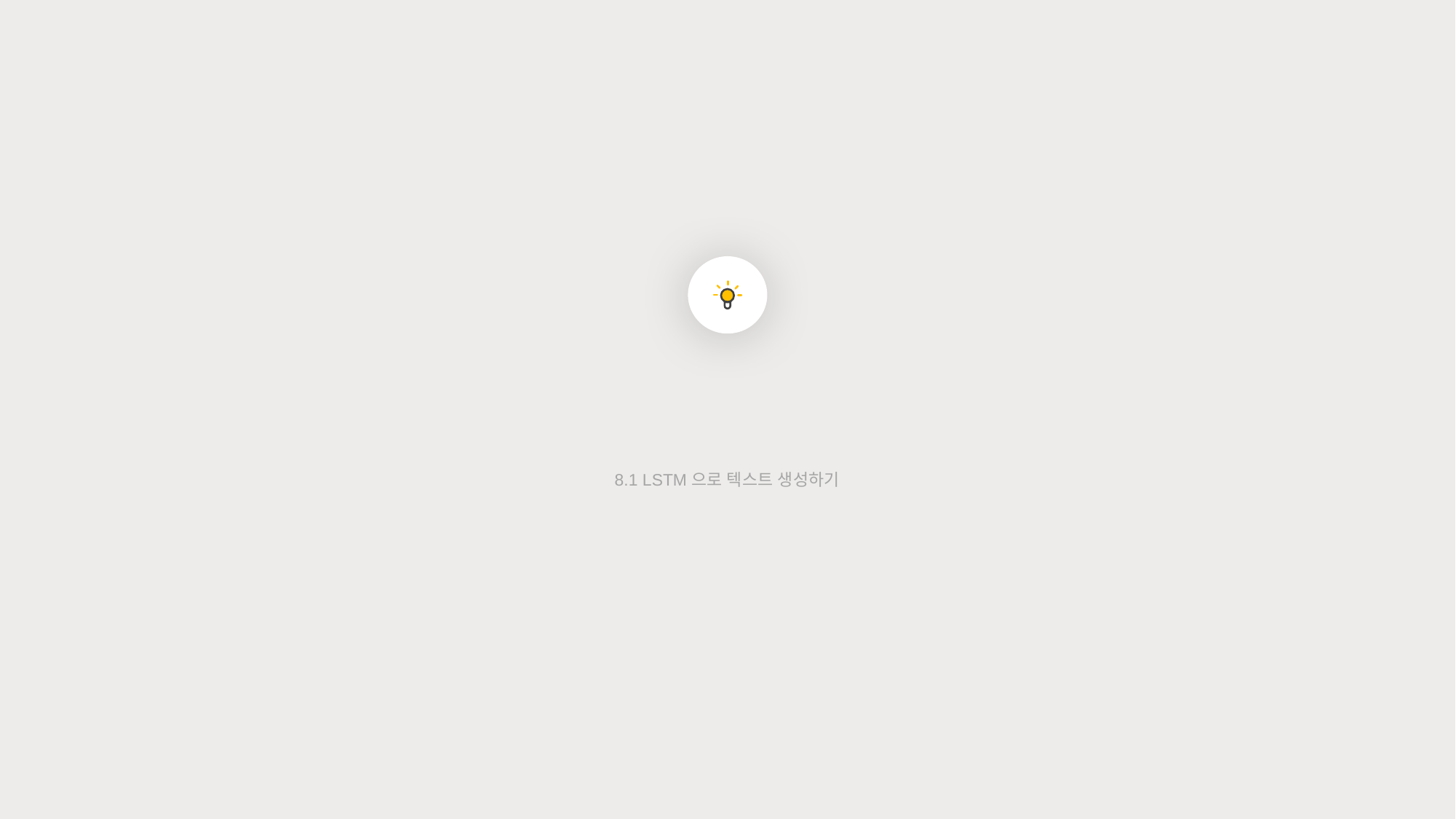

8장 생성 모델을 위한 딥러닝
8.1 LSTM으로 텍스트 생성하기